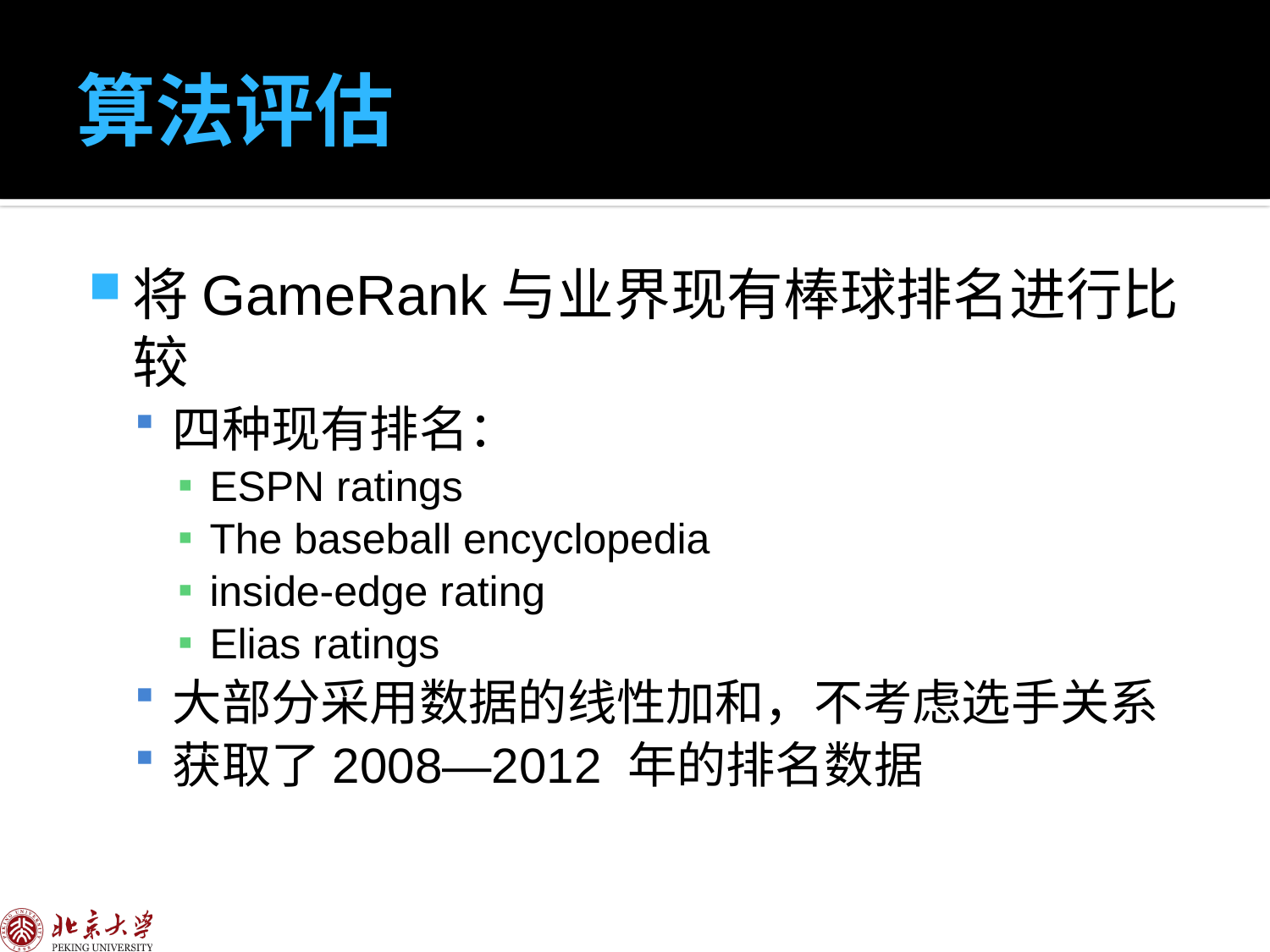

# 算法评估
将GameRank与业界现有棒球排名进行比较
四种现有排名：
ESPN ratings
The baseball encyclopedia
inside-edge rating
Elias ratings
大部分采用数据的线性加和，不考虑选手关系
获取了2008—2012 年的排名数据